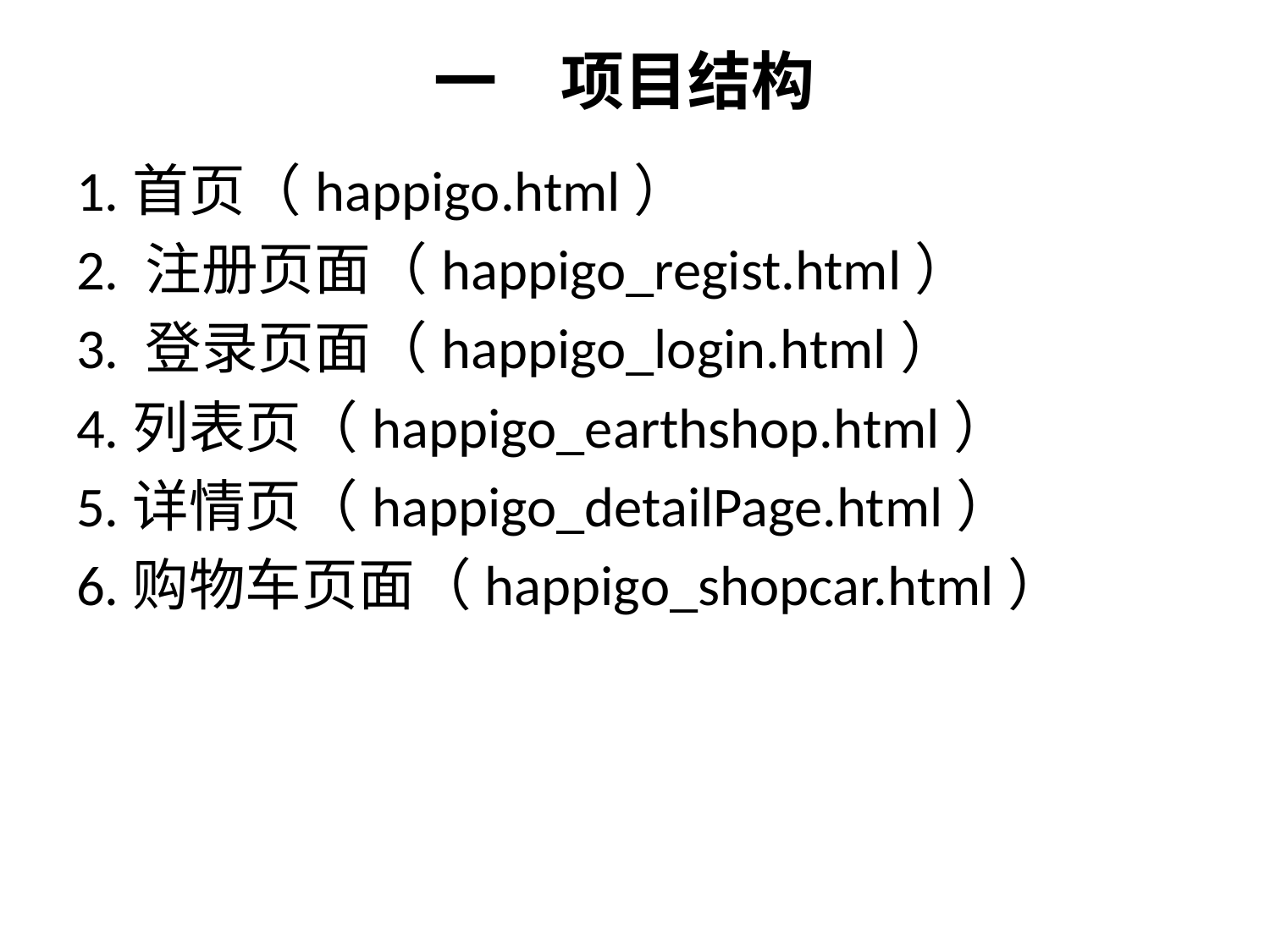

# 一	项目结构
1.首页（happigo.html）
2. 注册页面（happigo_regist.html）
3. 登录页面（happigo_login.html）
4.列表页（happigo_earthshop.html）
5.详情页（happigo_detailPage.html）
6.购物车页面（happigo_shopcar.html）